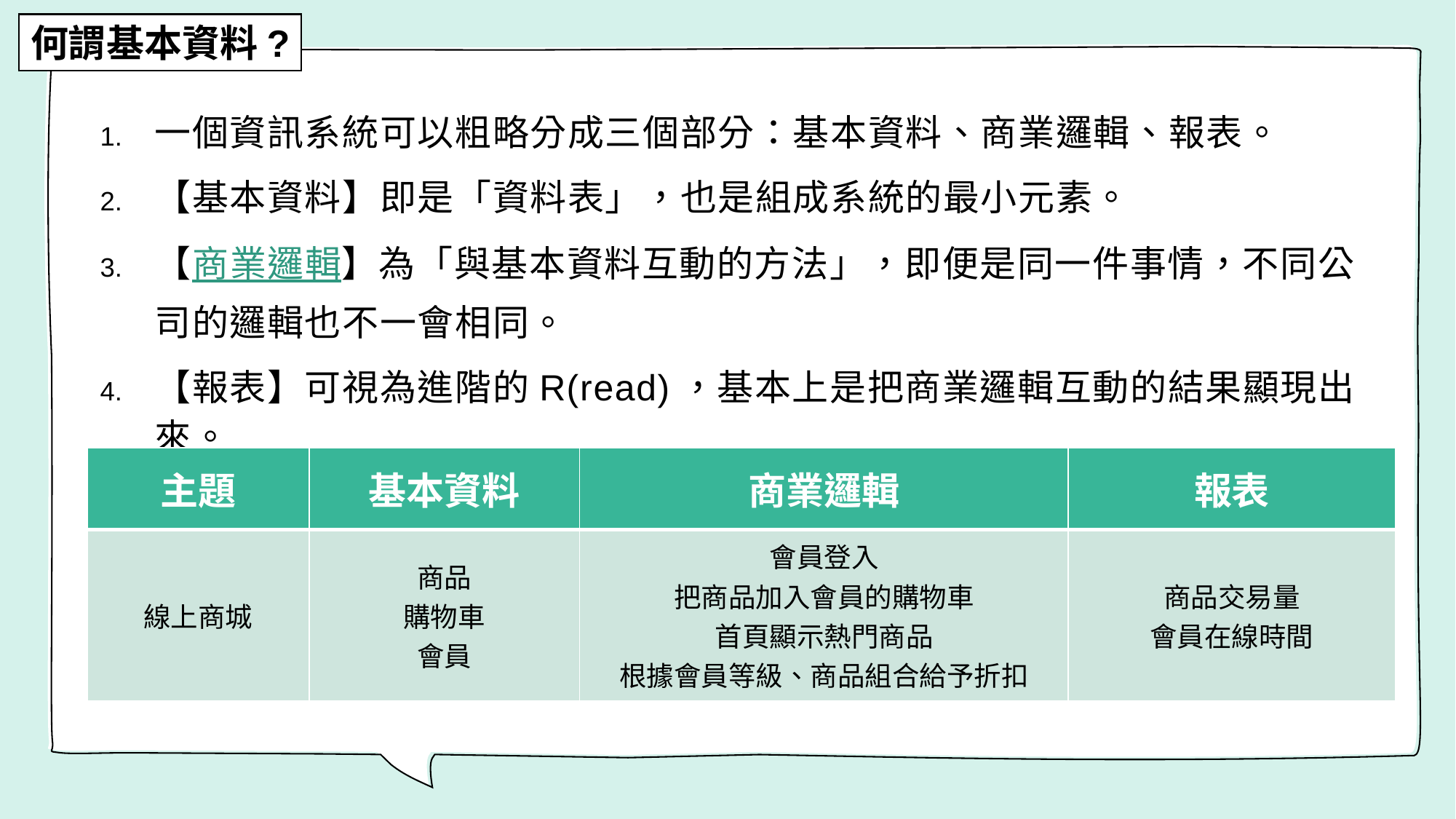

何謂基本資料?
一個資訊系統可以粗略分成三個部分：基本資料、商業邏輯、報表。
【基本資料】即是「資料表」，也是組成系統的最小元素。
【商業邏輯】為「與基本資料互動的方法」，即便是同一件事情，不同公司的邏輯也不一會相同。
【報表】可視為進階的R(read)，基本上是把商業邏輯互動的結果顯現出來。
| 主題 | 基本資料 | 商業邏輯 | 報表 |
| --- | --- | --- | --- |
| 線上商城 | 商品 購物車 會員 | 會員登入 把商品加入會員的購物車 首頁顯示熱門商品 根據會員等級、商品組合給予折扣 | 商品交易量 會員在線時間 |